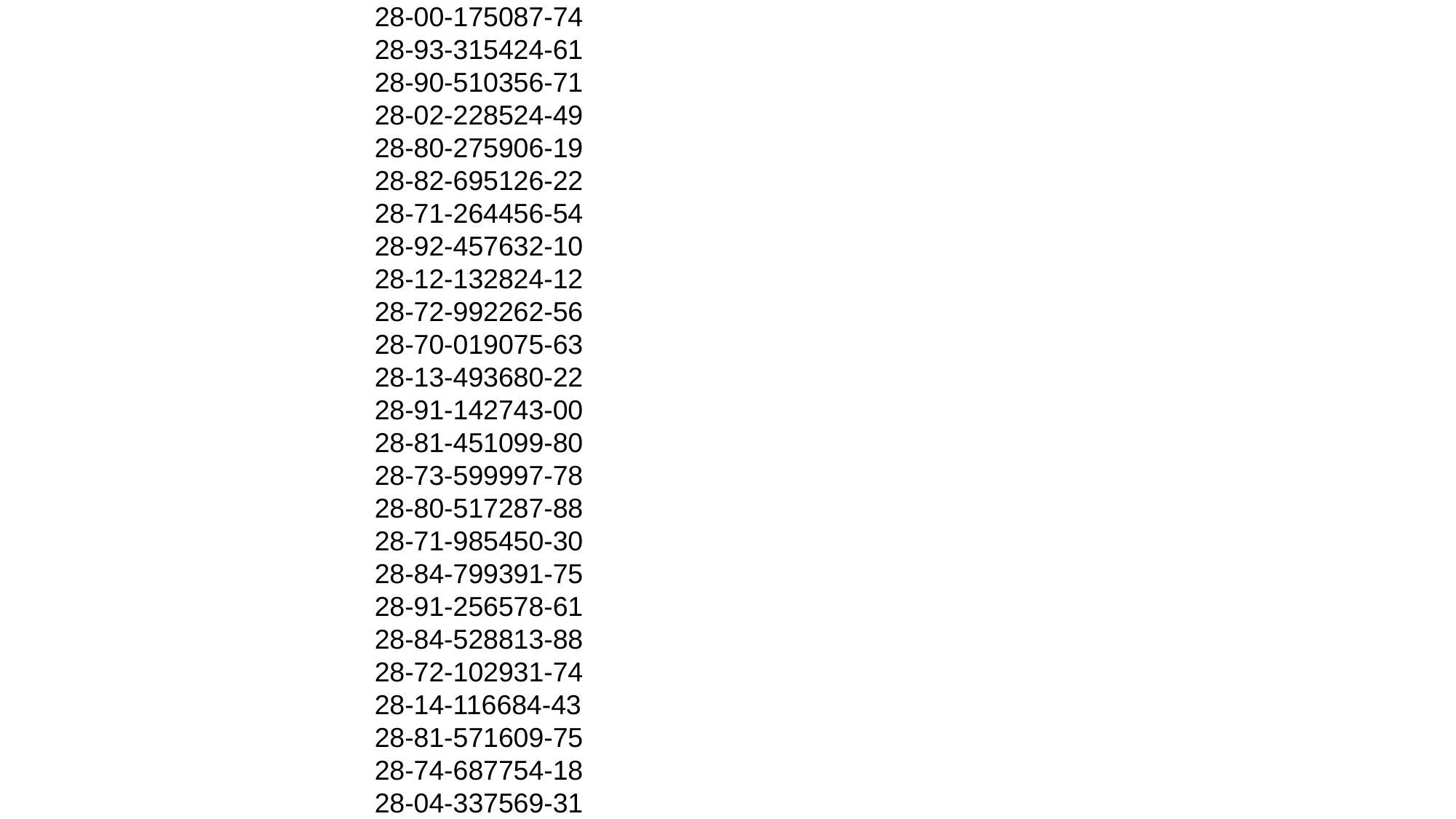

===========================================
운전면허(경기북부)
===========================================

28-10-881412-36
28-74-517907-68
28-11-820674-34
28-12-254840-52
28-10-114119-03
28-82-208476-69
28-91-204076-98
28-04-339975-59
28-11-318766-74
28-02-047161-33
28-83-179586-70
28-80-827395-18
28-81-107108-38
28-73-603068-95
28-81-220557-77
28-14-038391-33
28-00-352108-44
28-72-545406-19
28-02-261936-08
28-03-316229-82
28-72-910285-95
28-11-947154-96
28-81-662707-82
28-93-278163-12
28-82-213747-44
28-00-615988-16
28-71-952219-35
28-70-309358-70
28-82-440223-16
28-03-420053-78
28-72-634063-99
28-83-934865-71
28-84-626135-50
28-01-831161-28
28-84-828689-92
28-80-563768-51
28-74-877522-41
28-00-175087-74
28-93-315424-61
28-90-510356-71
28-02-228524-49
28-80-275906-19
28-82-695126-22
28-71-264456-54
28-92-457632-10
28-12-132824-12
28-72-992262-56
28-70-019075-63
28-13-493680-22
28-91-142743-00
28-81-451099-80
28-73-599997-78
28-80-517287-88
28-71-985450-30
28-84-799391-75
28-91-256578-61
28-84-528813-88
28-72-102931-74
28-14-116684-43
28-81-571609-75
28-74-687754-18
28-04-337569-31
28-74-818635-71
28-14-349024-23
28-83-788973-22
28-02-958969-35
28-93-404565-63
28-04-147991-15
28-80-585977-28
28-02-988667-49
28-14-830597-52
28-92-024018-07
28-92-584909-03
28-14-122573-07
28-13-864396-99
28-92-714387-37
28-73-198293-49
28-92-731832-47
28-71-423391-11
28-12-197737-44
28-72-064343-14
28-92-139073-42
28-70-721230-46
28-01-988551-32
28-74-811443-89
28-84-502164-08
28-90-354140-81
28-90-092562-15
28-01-232260-28
28-71-661335-01
28-84-903925-07
28-84-200482-87
28-10-261708-09
28-74-450404-60
28-14-231589-71
28-80-269066-11
28-74-943655-56
28-82-318290-37
28-92-871060-91
28-72-226022-27